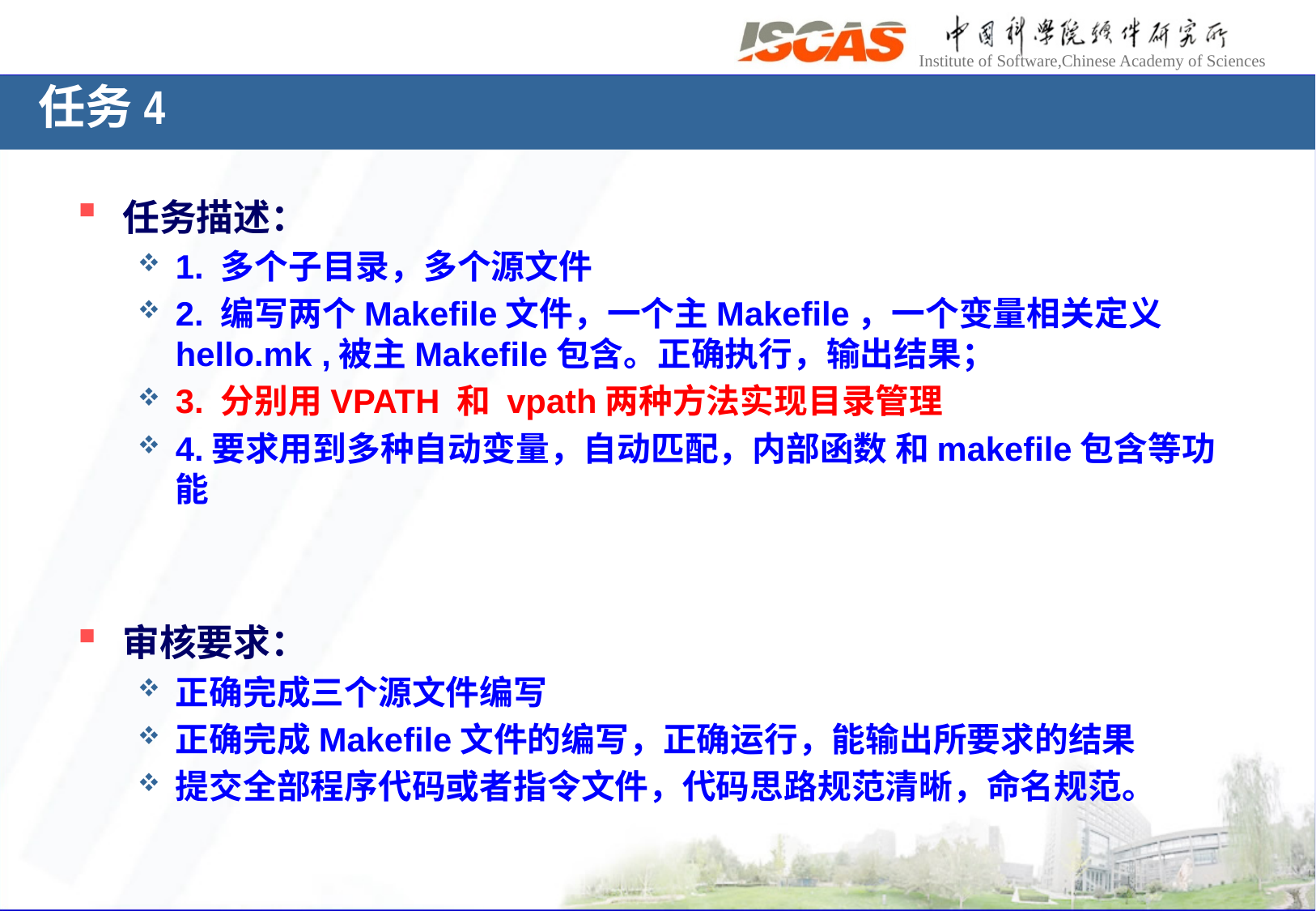

# 任务4
任务描述：
1. 多个子目录，多个源文件
2. 编写两个Makefile文件，一个主Makefile，一个变量相关定义hello.mk ,被主Makefile包含。正确执行，输出结果；
3. 分别用VPATH 和 vpath两种方法实现目录管理
4.要求用到多种自动变量，自动匹配，内部函数 和makefile包含等功能

审核要求：
正确完成三个源文件编写
正确完成Makefile文件的编写，正确运行，能输出所要求的结果
提交全部程序代码或者指令文件，代码思路规范清晰，命名规范。